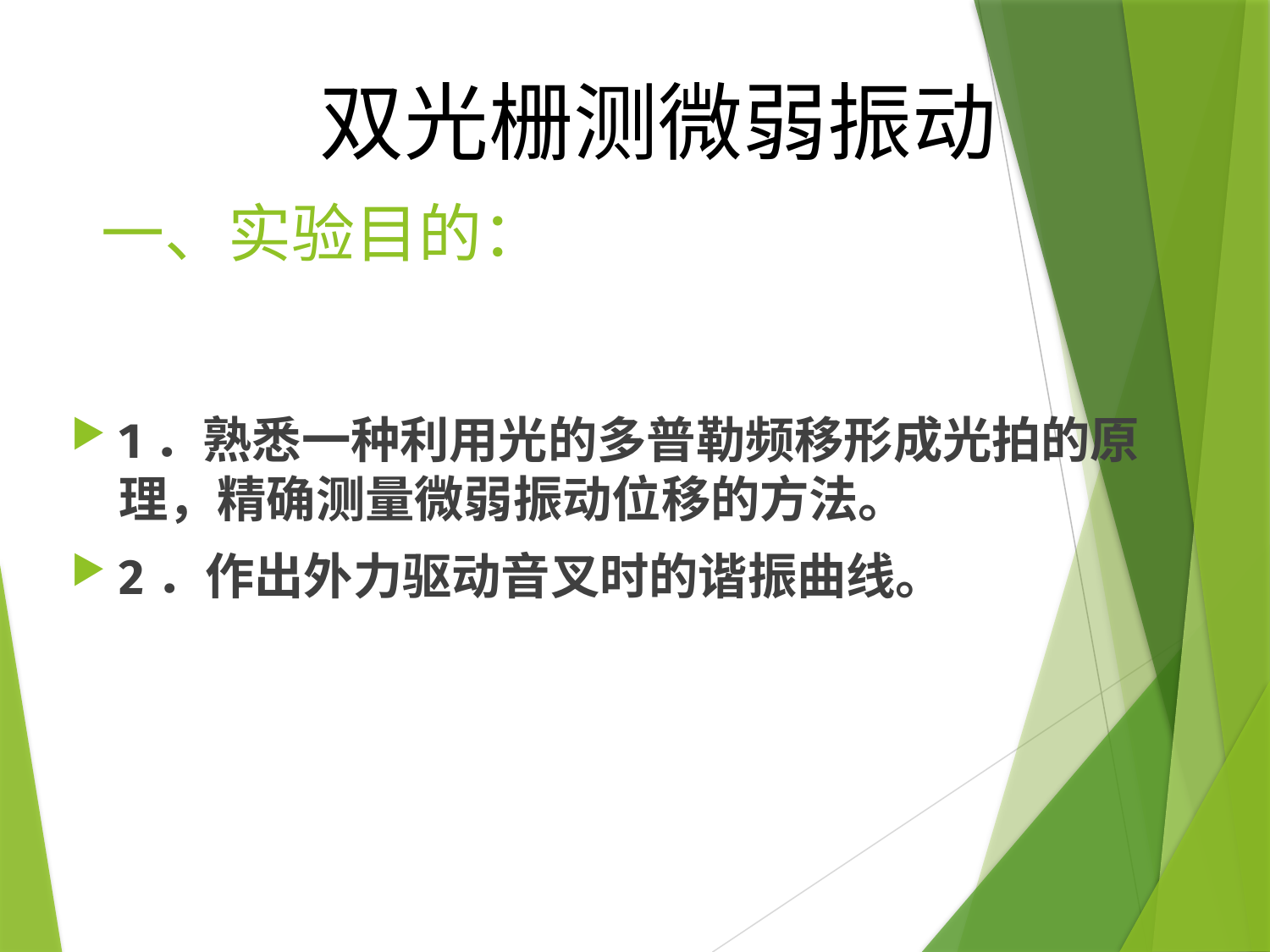

双光栅测微弱振动
# 一、实验目的：

1．熟悉一种利用光的多普勒频移形成光拍的原理，精确测量微弱振动位移的方法。
2．作出外力驱动音叉时的谐振曲线。